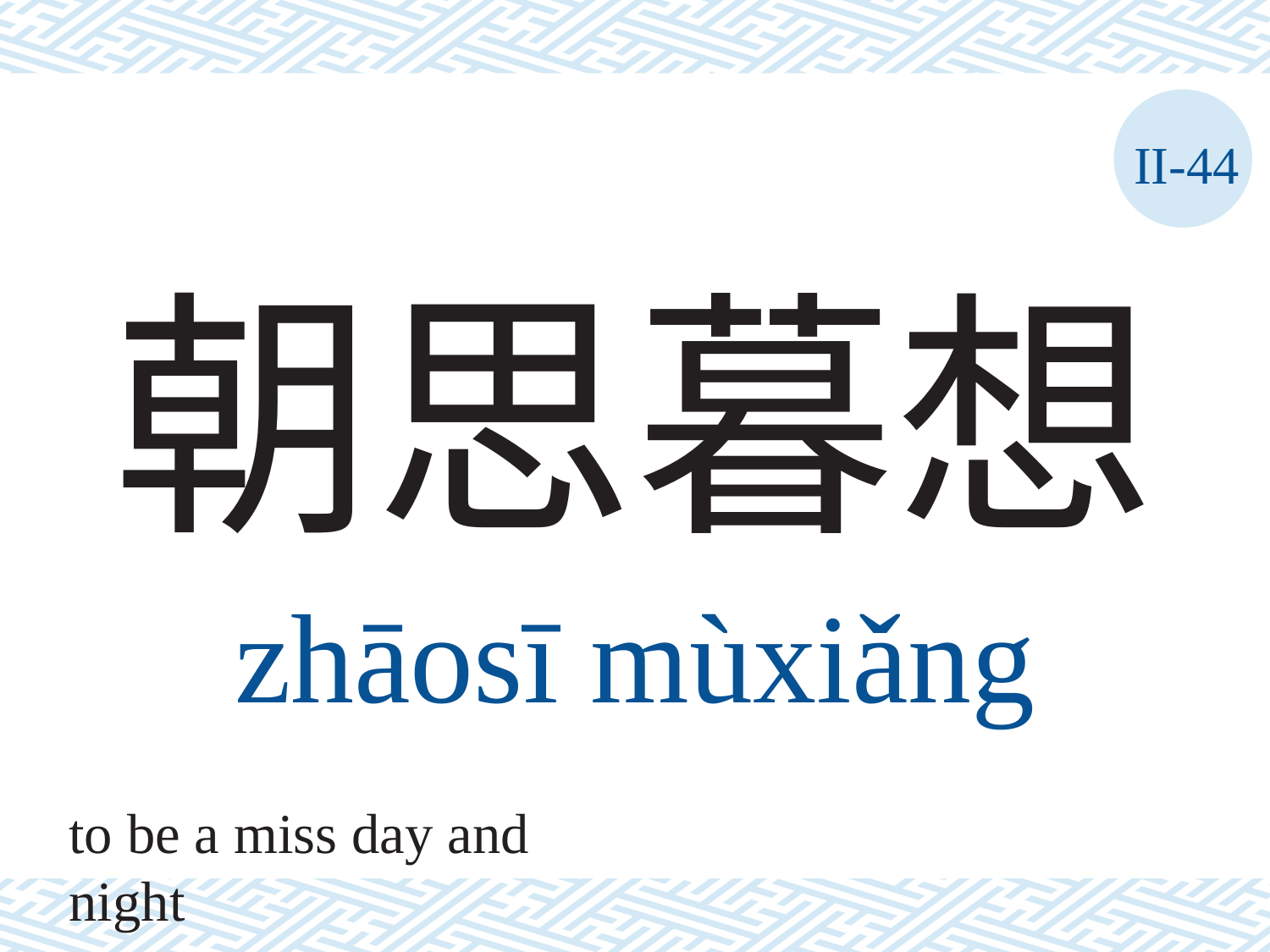

II-44
# 朝思暮想
zhāosī	mùxiǎng
to be a miss day and night